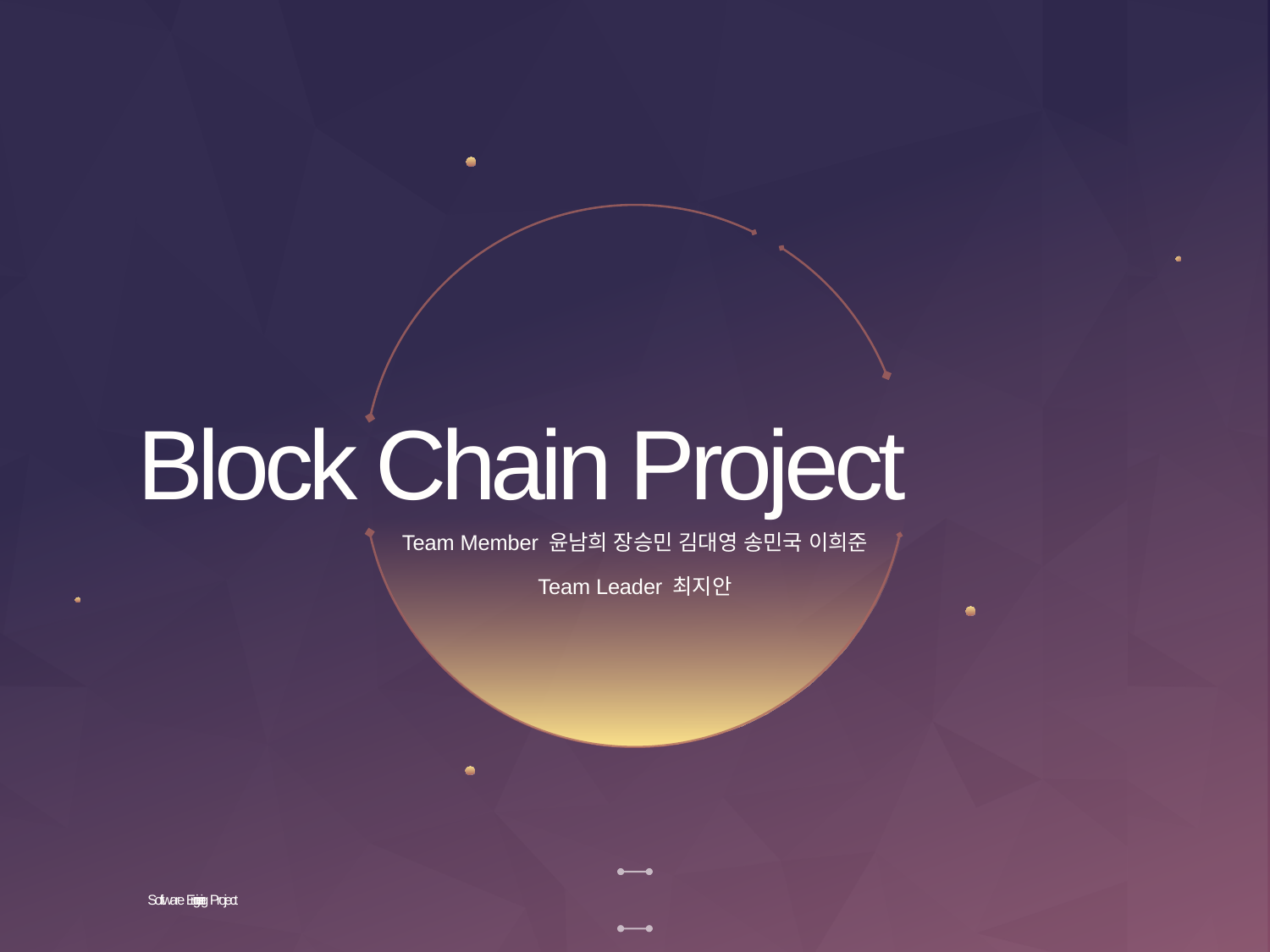

# Block Chain Project
Team Member 윤남희 장승민 김대영 송민국 이희준
Team Leader 최지안

Software Engineering Project